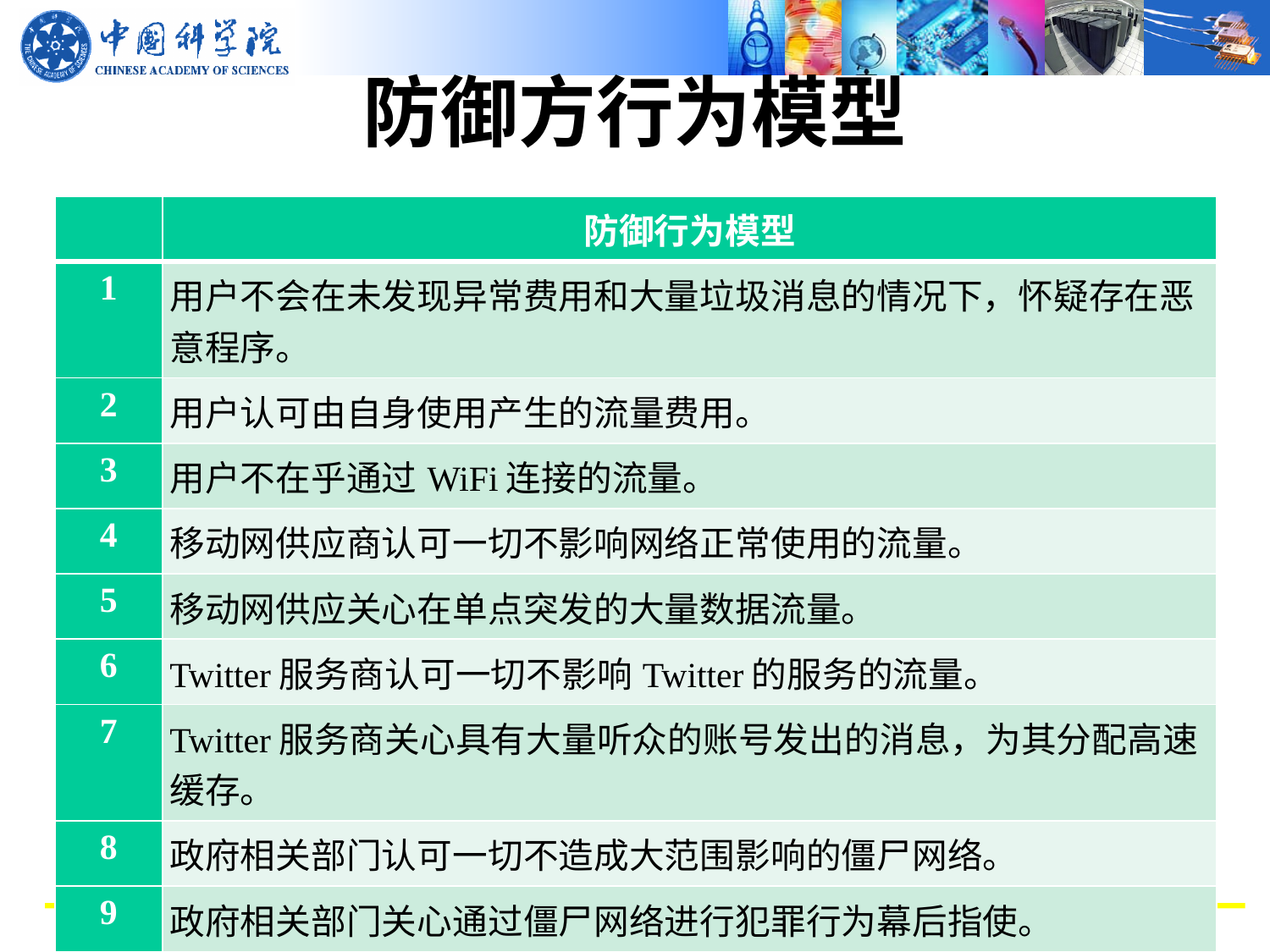

# 防御方行为模型
|  | 防御行为模型 |
| --- | --- |
| 1 | 用户不会在未发现异常费用和大量垃圾消息的情况下，怀疑存在恶意程序。 |
| 2 | 用户认可由自身使用产生的流量费用。 |
| 3 | 用户不在乎通过WiFi连接的流量。 |
| 4 | 移动网供应商认可一切不影响网络正常使用的流量。 |
| 5 | 移动网供应关心在单点突发的大量数据流量。 |
| 6 | Twitter服务商认可一切不影响Twitter的服务的流量。 |
| 7 | Twitter服务商关心具有大量听众的账号发出的消息，为其分配高速缓存。 |
| 8 | 政府相关部门认可一切不造成大范围影响的僵尸网络。 |
| 9 | 政府相关部门关心通过僵尸网络进行犯罪行为幕后指使。 |